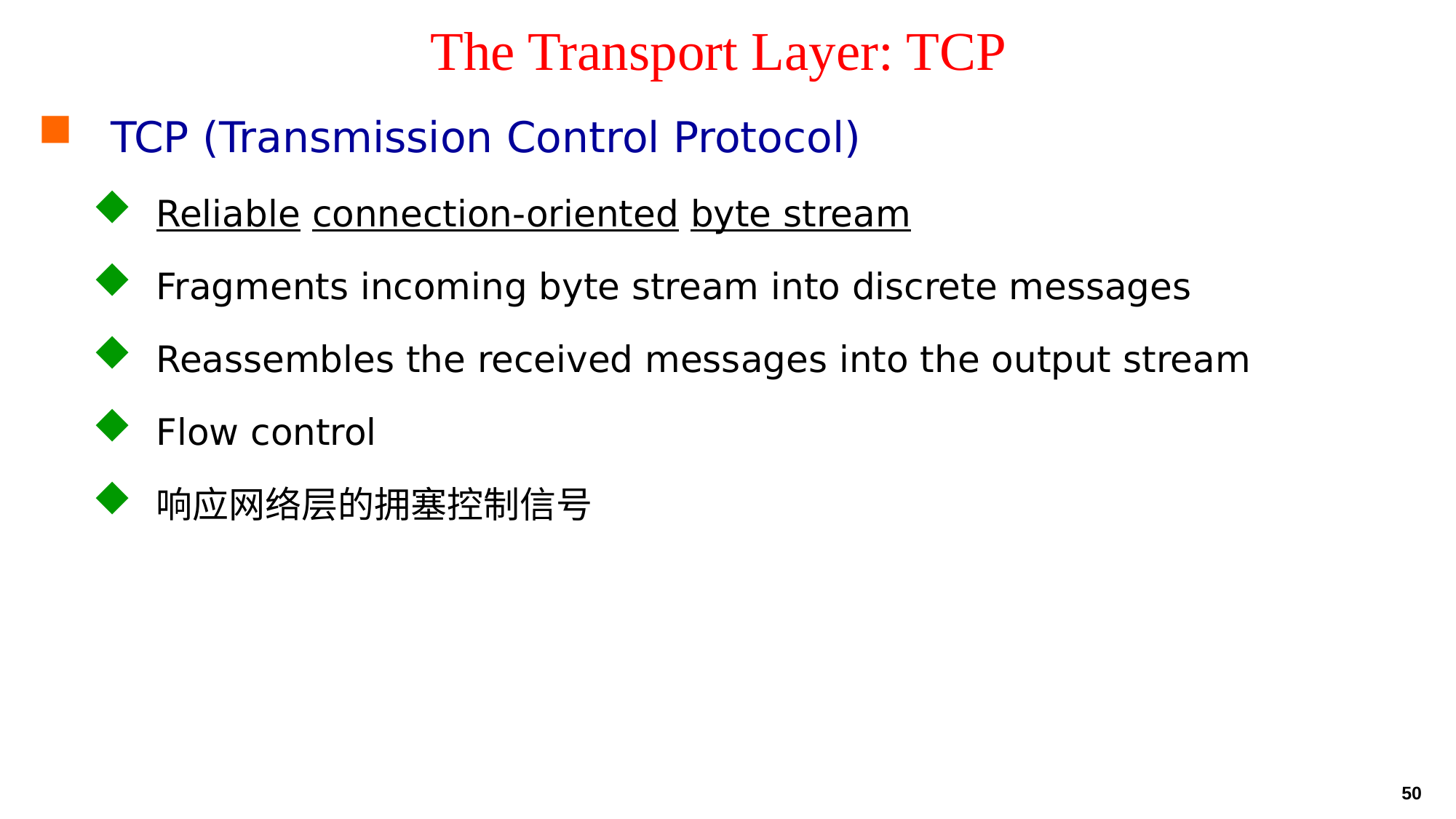

# The Transport Layer: TCP
TCP (Transmission Control Protocol)
Reliable connection-oriented byte stream
Fragments incoming byte stream into discrete messages
Reassembles the received messages into the output stream
Flow control
响应网络层的拥塞控制信号